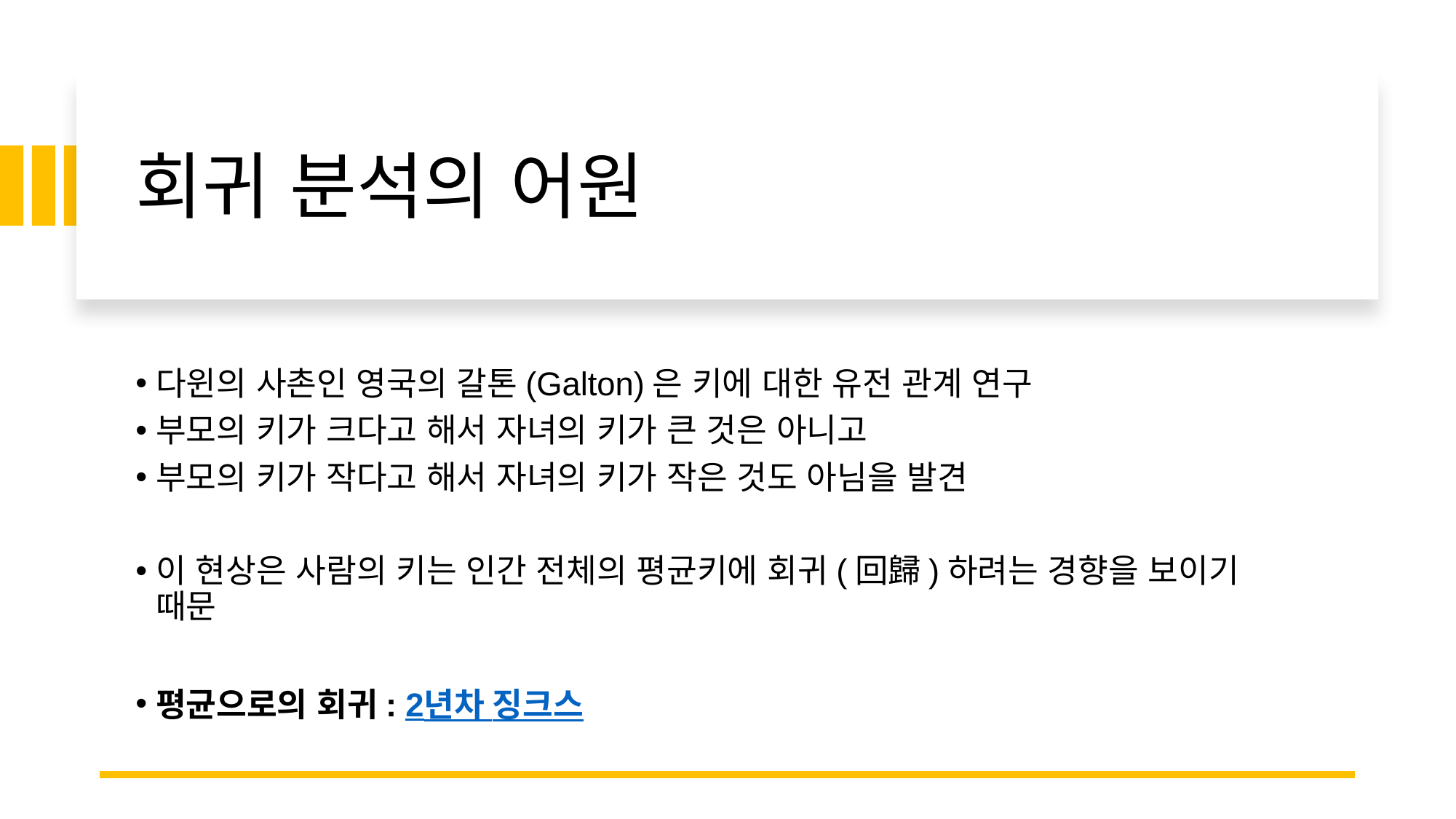

# 회귀 분석의 어원

다윈의 사촌인 영국의 갈톤(Galton)은 키에 대한 유전 관계 연구
부모의 키가 크다고 해서 자녀의 키가 큰 것은 아니고
부모의 키가 작다고 해서 자녀의 키가 작은 것도 아님을 발견

이 현상은 사람의 키는 인간 전체의 평균키에 회귀(回歸)하려는 경향을 보이기 때문

평균으로의 회귀: 2년차 징크스